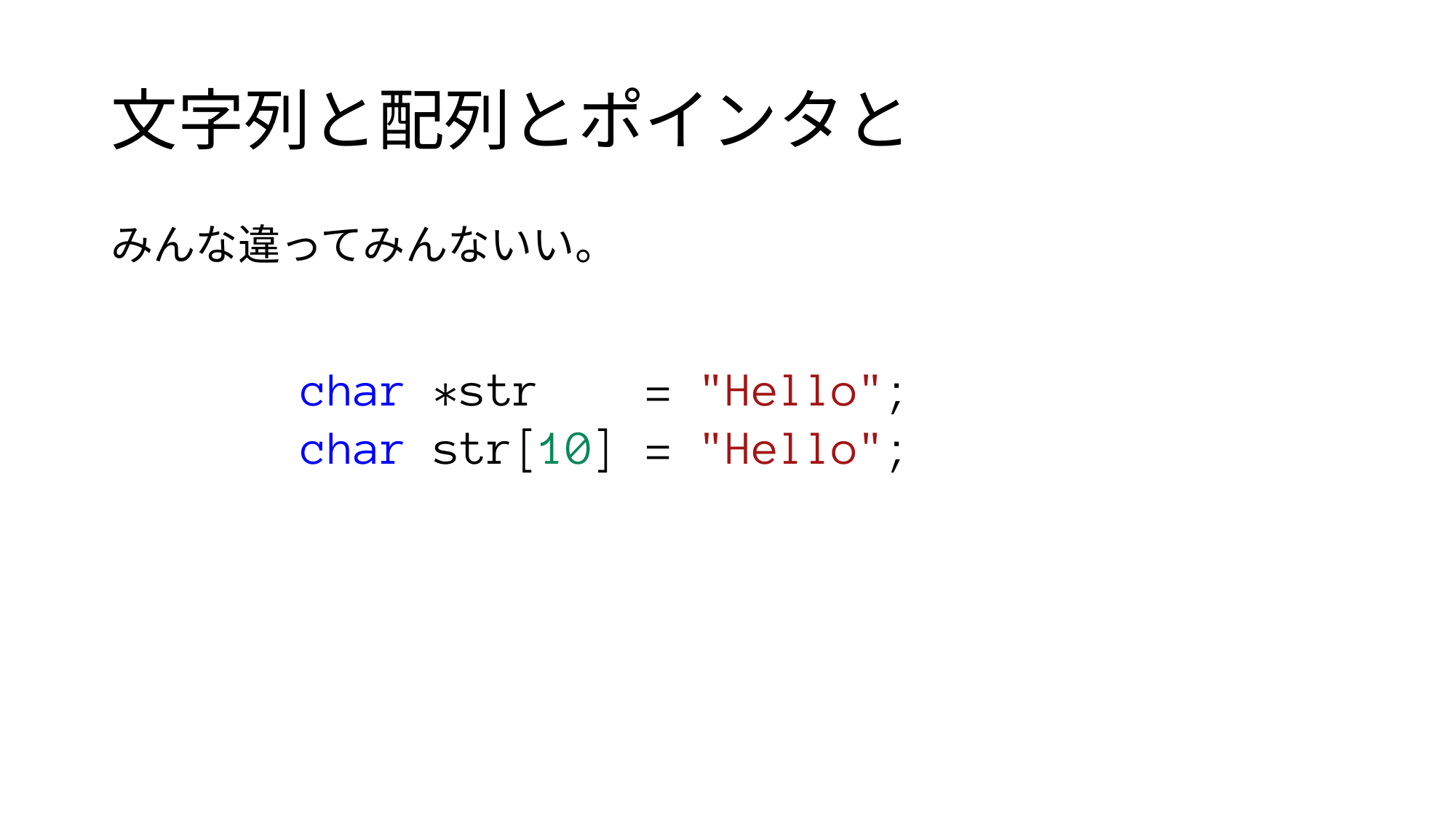

# 文字列と配列とポインタと
みんな違ってみんないい。
char *str    = "Hello";
char str[10] = "Hello";